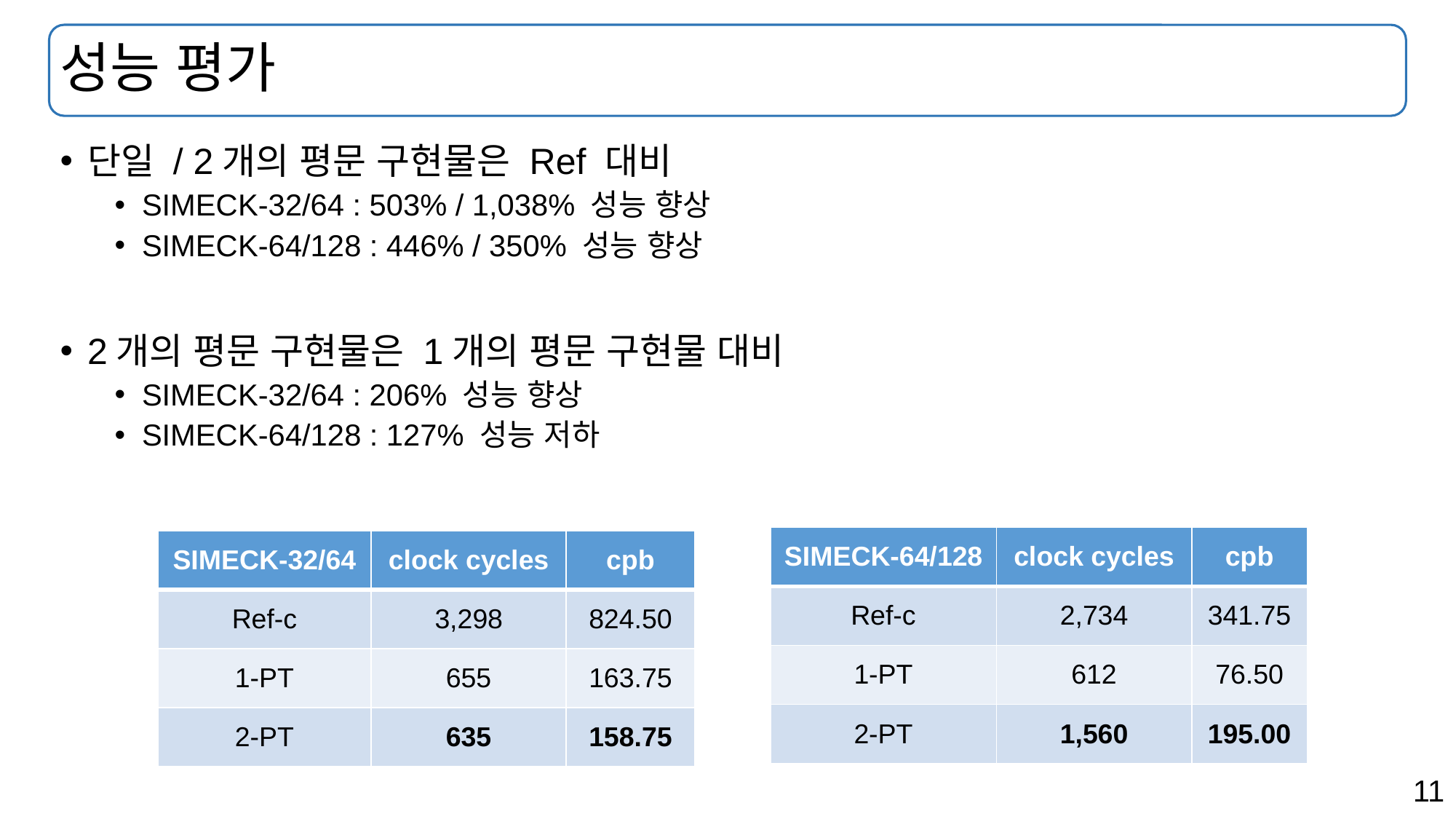

# 성능 평가
단일 / 2개의 평문 구현물은 Ref 대비
SIMECK-32/64 : 503% / 1,038% 성능 향상
SIMECK-64/128 : 446% / 350% 성능 향상

2개의 평문 구현물은 1개의 평문 구현물 대비
SIMECK-32/64 : 206% 성능 향상
SIMECK-64/128 : 127% 성능 저하
| SIMECK-64/128 | clock cycles | cpb |
| --- | --- | --- |
| Ref-c | 2,734 | 341.75 |
| 1-PT | 612 | 76.50 |
| 2-PT | 1,560 | 195.00 |
| SIMECK-32/64 | clock cycles | cpb |
| --- | --- | --- |
| Ref-c | 3,298 | 824.50 |
| 1-PT | 655 | 163.75 |
| 2-PT | 635 | 158.75 |